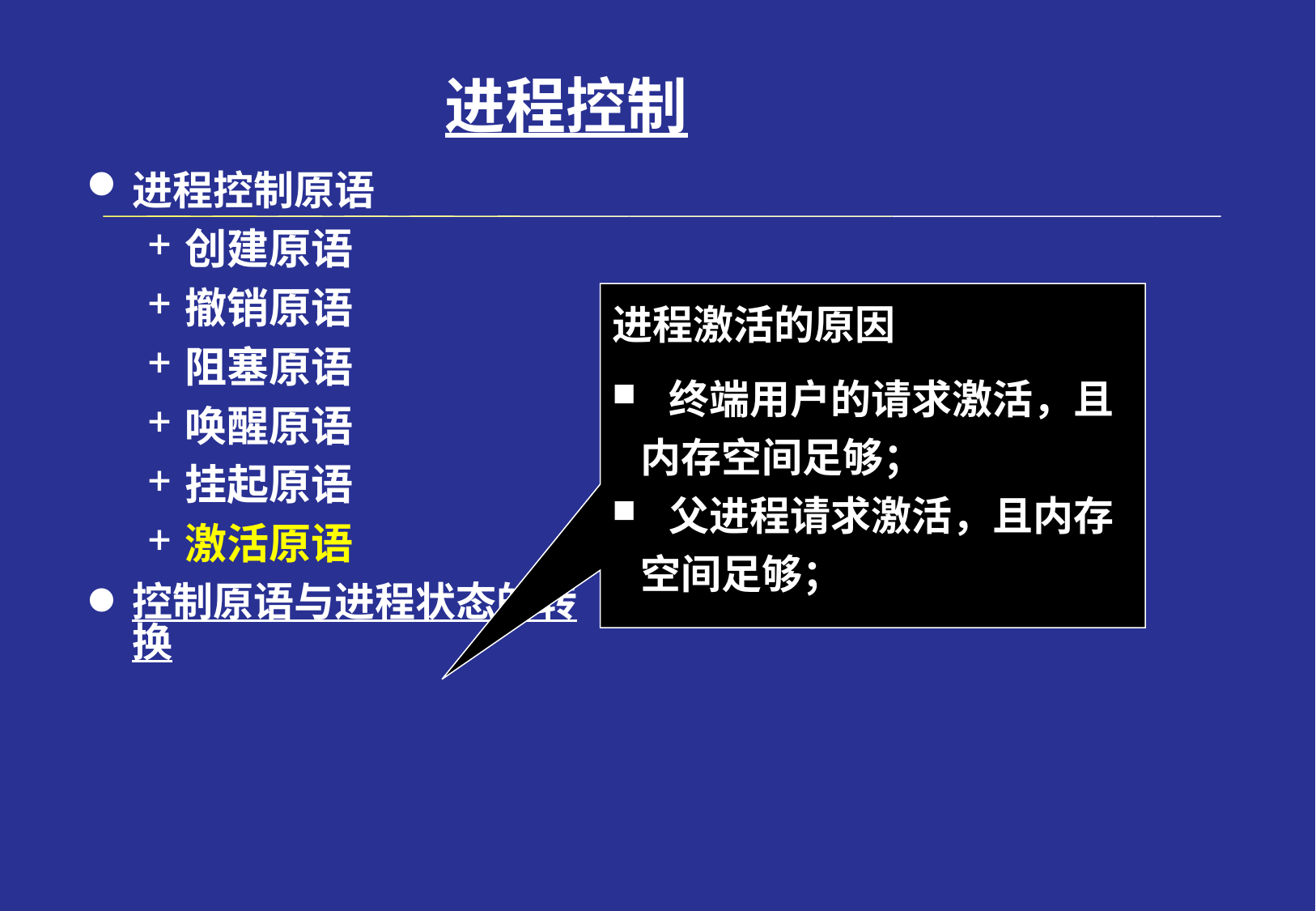

# 进程控制
进程控制原语
创建原语
撤销原语
阻塞原语
唤醒原语
挂起原语
激活原语
控制原语与进程状态的转换

进程激活的原因
  终端用户的请求激活，且内存空间足够；
  父进程请求激活，且内存空间足够；